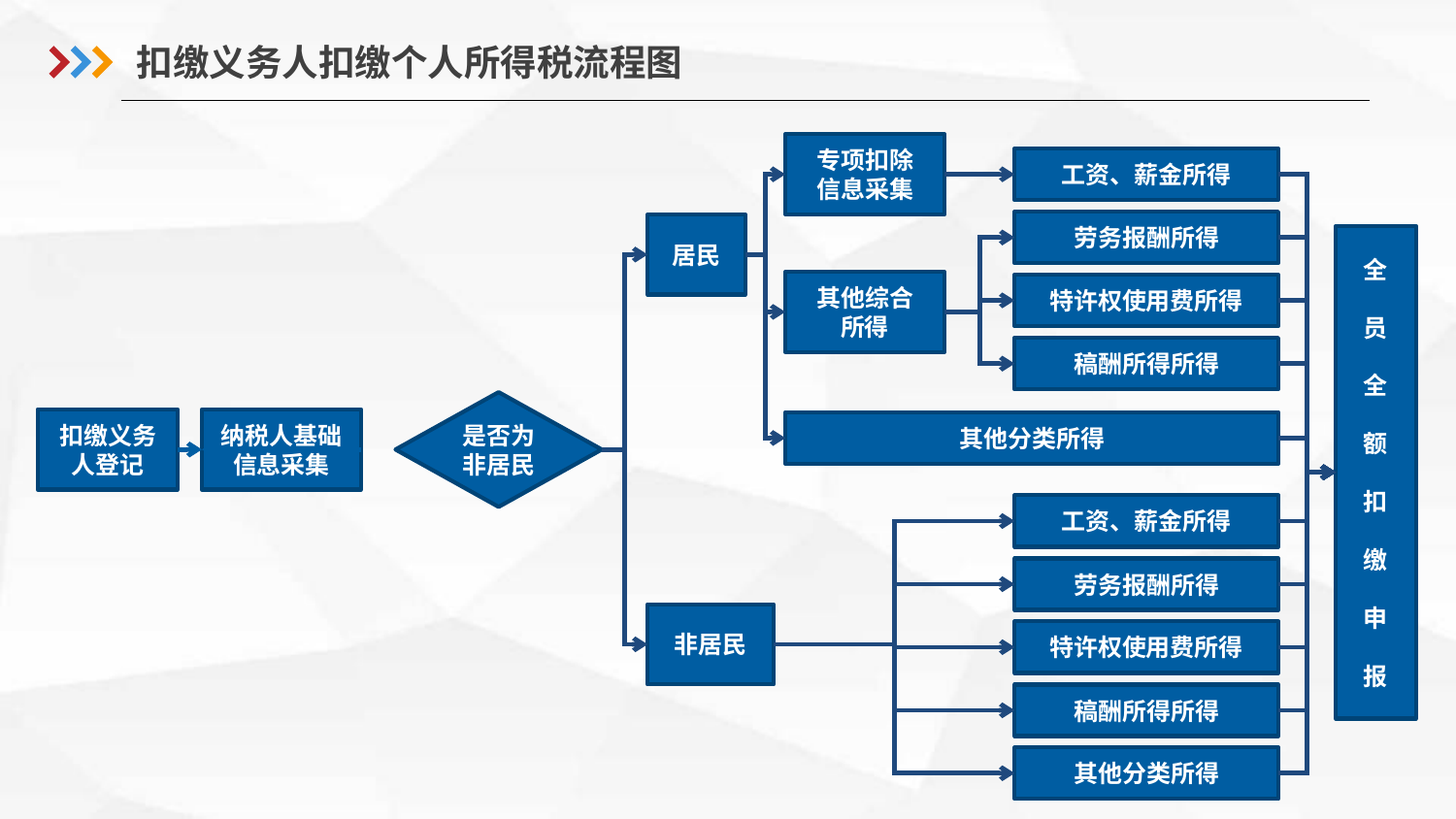

扣缴义务人扣缴个人所得税流程图

专项扣除
信息采集
工资、薪金所得
劳务报酬所得
居民
全

员

全

额

扣

缴

申

报
其他综合
所得
特许权使用费所得
稿酬所得所得
是否为非居民
扣缴义务人登记
纳税人基础信息采集
其他分类所得
工资、薪金所得
劳务报酬所得
非居民
特许权使用费所得
稿酬所得所得
其他分类所得